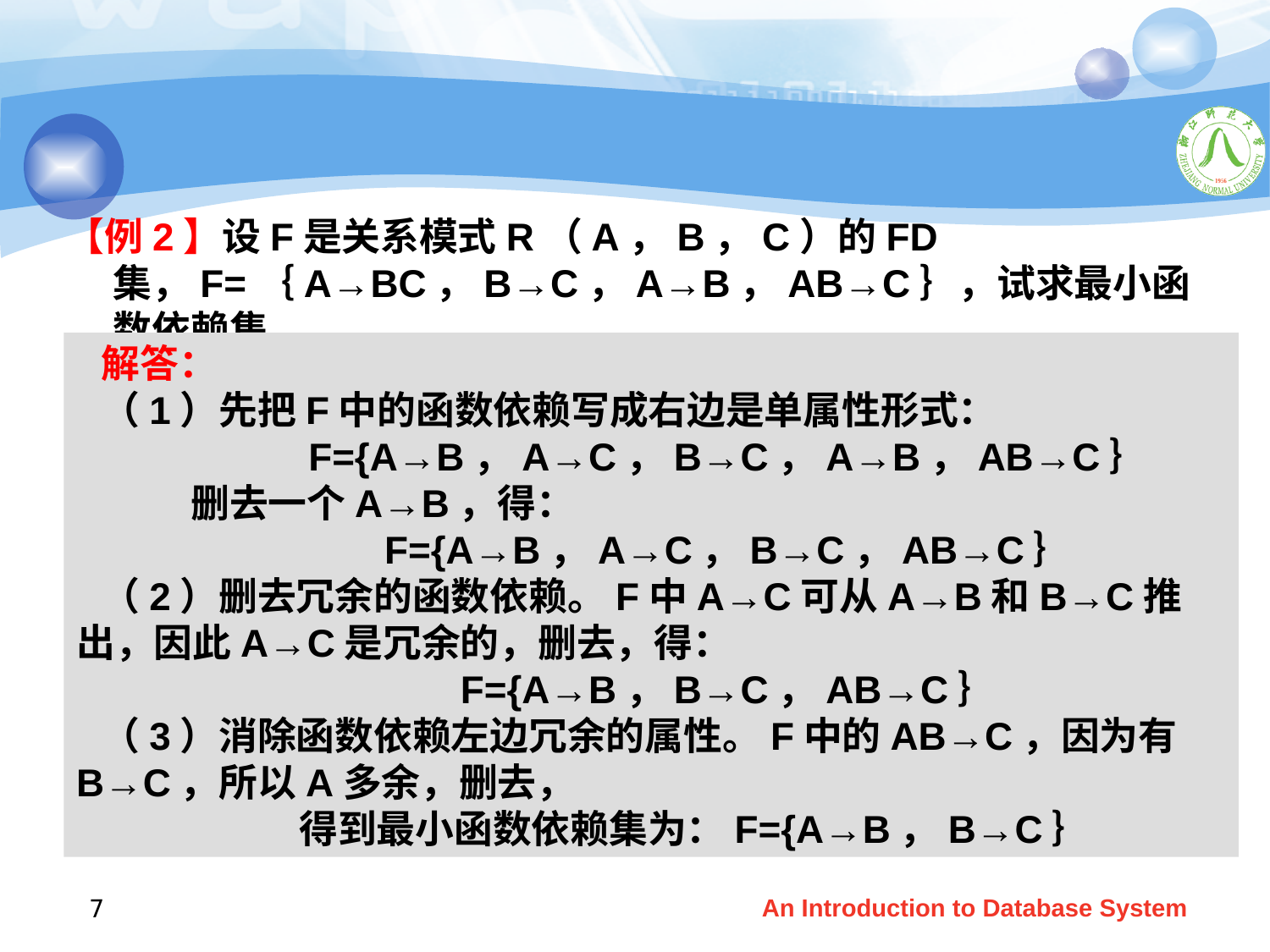

【例2】设F是关系模式R（A，B，C）的FD集，F=｛A→BC，B→C，A→B，AB→C｝，试求最小函数依赖集。
解答：
（1）先把F中的函数依赖写成右边是单属性形式：
            F={A→B，A→C，B→C，A→B，AB→C｝
         删去一个A→B，得：
            F={A→B，A→C，B→C，AB→C｝
（2）删去冗余的函数依赖。F中A→C可从A→B和B→C推出，因此A→C是冗余的，删去，得：
            F={A→B，B→C，AB→C｝
（3）消除函数依赖左边冗余的属性。F中的AB→C，因为有B→C，所以A多余，删去，
      得到最小函数依赖集为：F={A→B，B→C｝
7
An Introduction to Database System